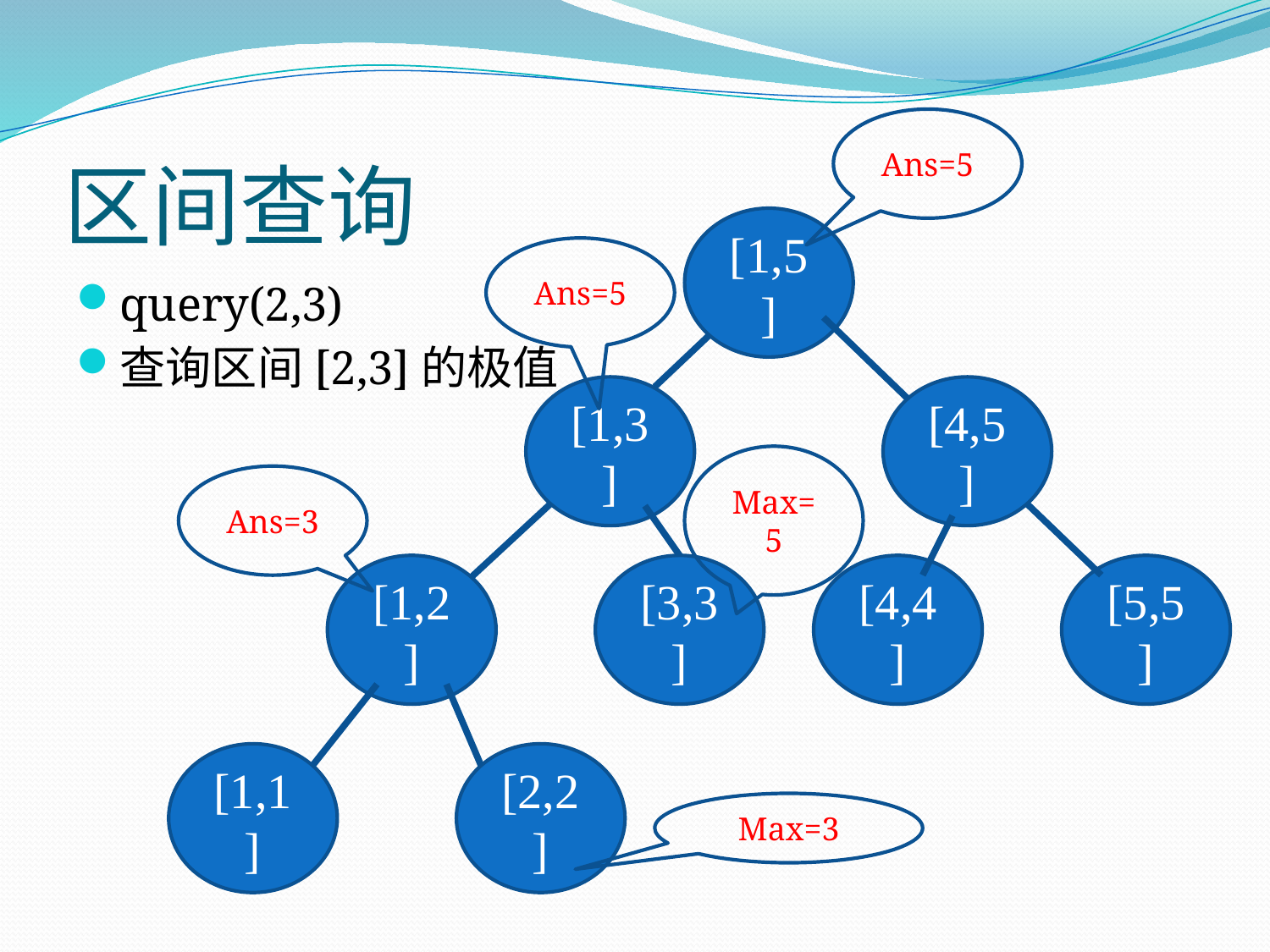

# 区间查询
Ans=5
[1,5]
Ans=5
query(2,3)
查询区间[2,3]的极值
[1,3]
[4,5]
Max=5
Ans=3
[1,2]
[3,3]
[4,4]
[5,5]
[1,1]
[2,2]
Max=3